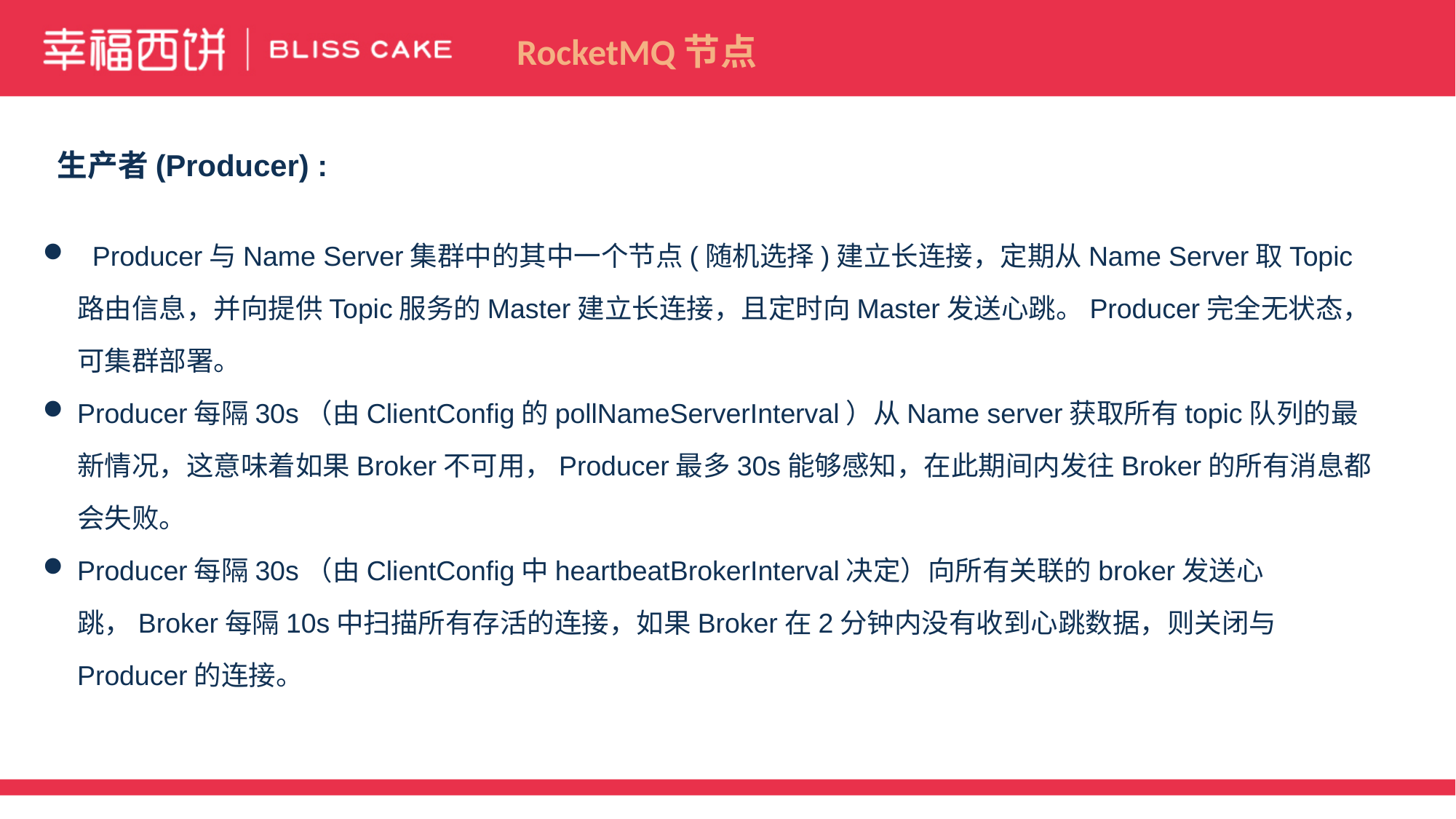

RocketMQ节点
 生产者(Producer) :

  Producer与Name Server集群中的其中一个节点(随机选择)建立长连接，定期从Name Server取Topic路由信息，并向提供Topic服务的Master建立长连接，且定时向Master发送心跳。Producer完全无状态，可集群部署。
Producer每隔30s（由ClientConfig的pollNameServerInterval）从Name server获取所有topic队列的最新情况，这意味着如果Broker不可用，Producer最多30s能够感知，在此期间内发往Broker的所有消息都会失败。
Producer每隔30s（由ClientConfig中heartbeatBrokerInterval决定）向所有关联的broker发送心跳，Broker每隔10s中扫描所有存活的连接，如果Broker在2分钟内没有收到心跳数据，则关闭与Producer的连接。